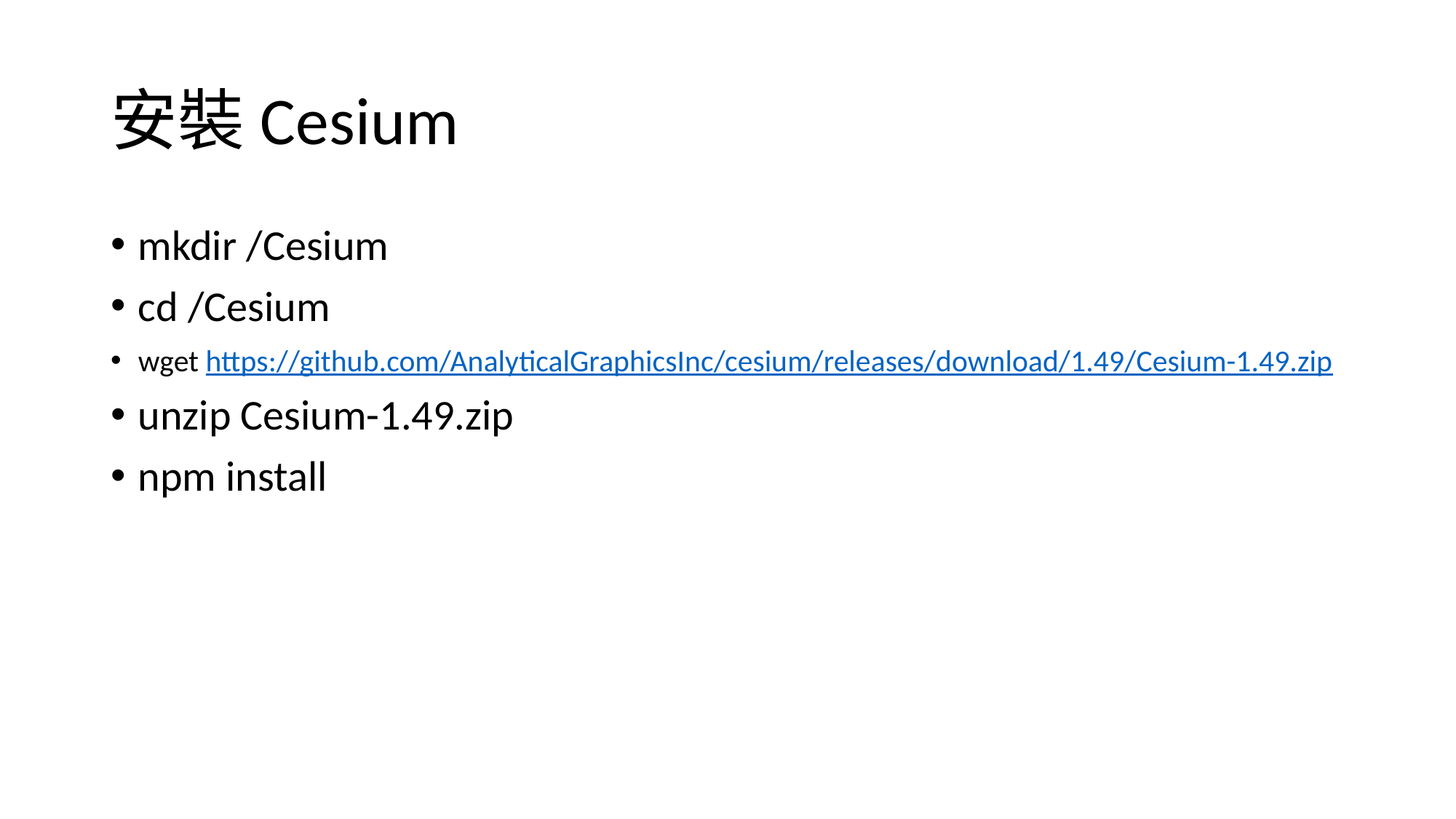

# 安裝Cesium
mkdir /Cesium
cd /Cesium
wget https://github.com/AnalyticalGraphicsInc/cesium/releases/download/1.49/Cesium-1.49.zip
unzip Cesium-1.49.zip
npm install